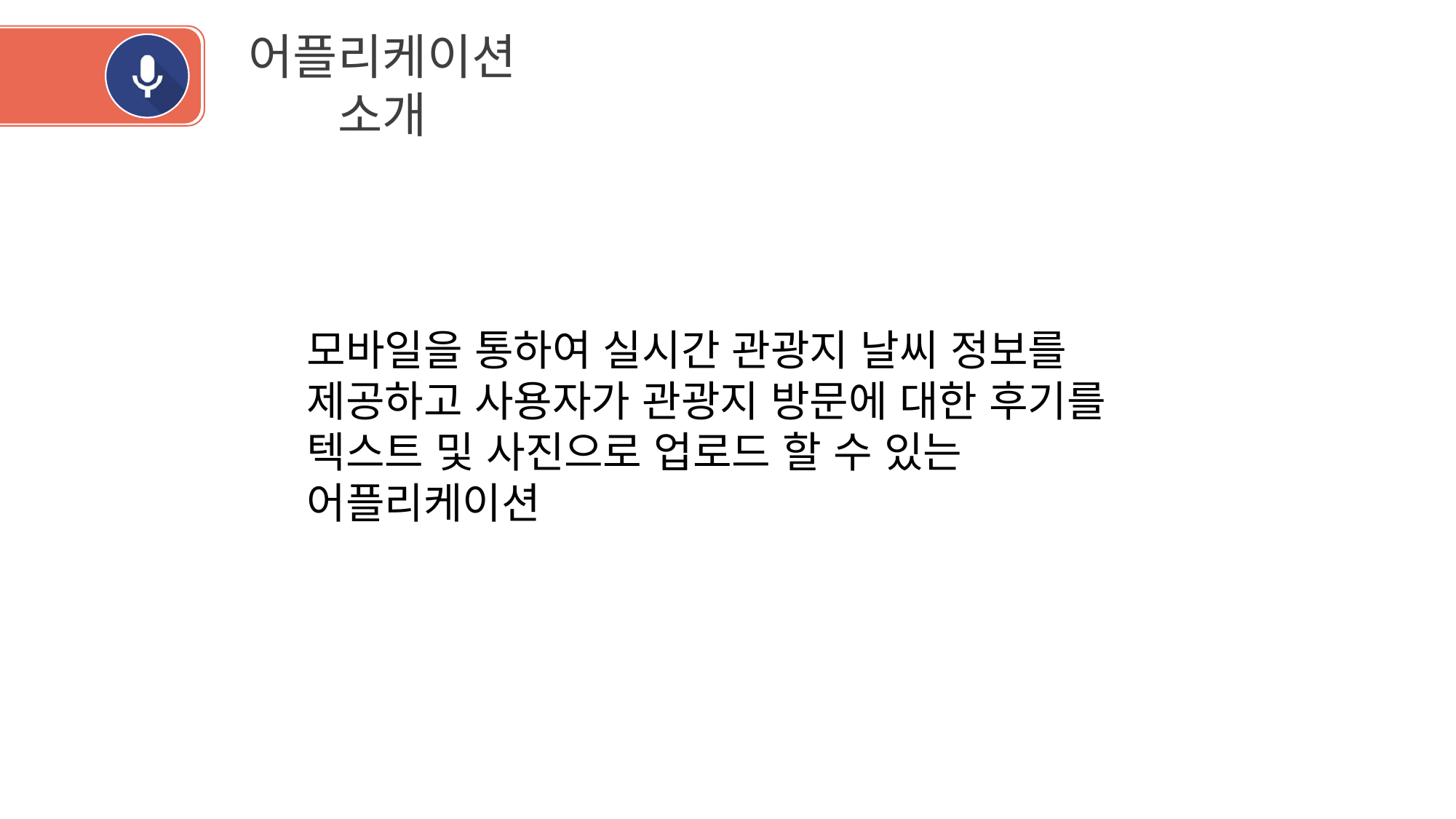

어플리케이션
소개

모바일을 통하여 실시간 관광지 날씨 정보를 제공하고 사용자가 관광지 방문에 대한 후기를 텍스트 및 사진으로 업로드 할 수 있는 어플리케이션